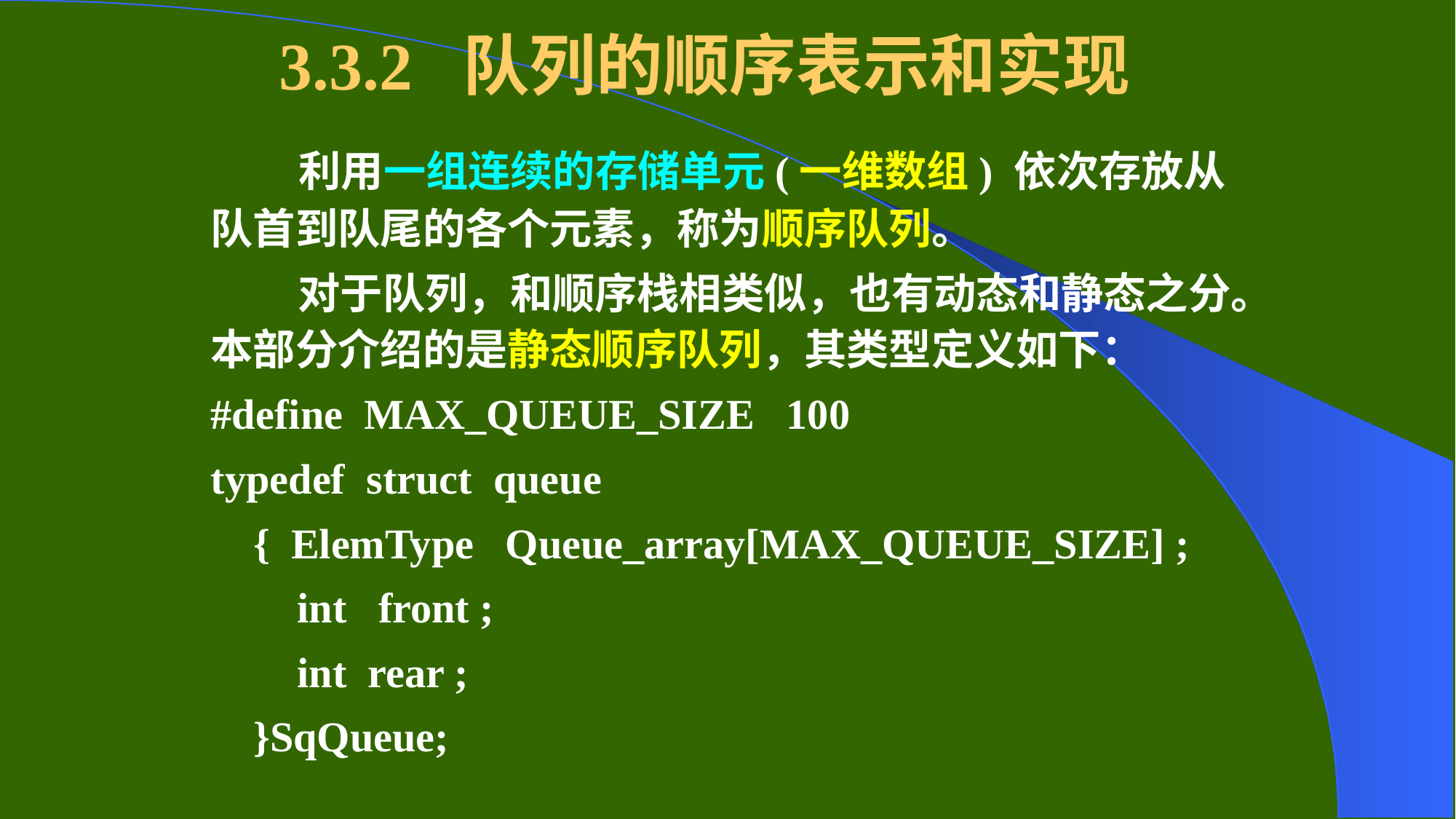

# 3.3.2  队列的顺序表示和实现
       利用一组连续的存储单元(一维数组) 依次存放从队首到队尾的各个元素，称为顺序队列。
        对于队列，和顺序栈相类似，也有动态和静态之分。本部分介绍的是静态顺序队列，其类型定义如下：
#define  MAX_QUEUE_SIZE   100
typedef  struct  queue
{  ElemType   Queue_array[MAX_QUEUE_SIZE] ;
int   front ;
int  rear ;
}SqQueue;